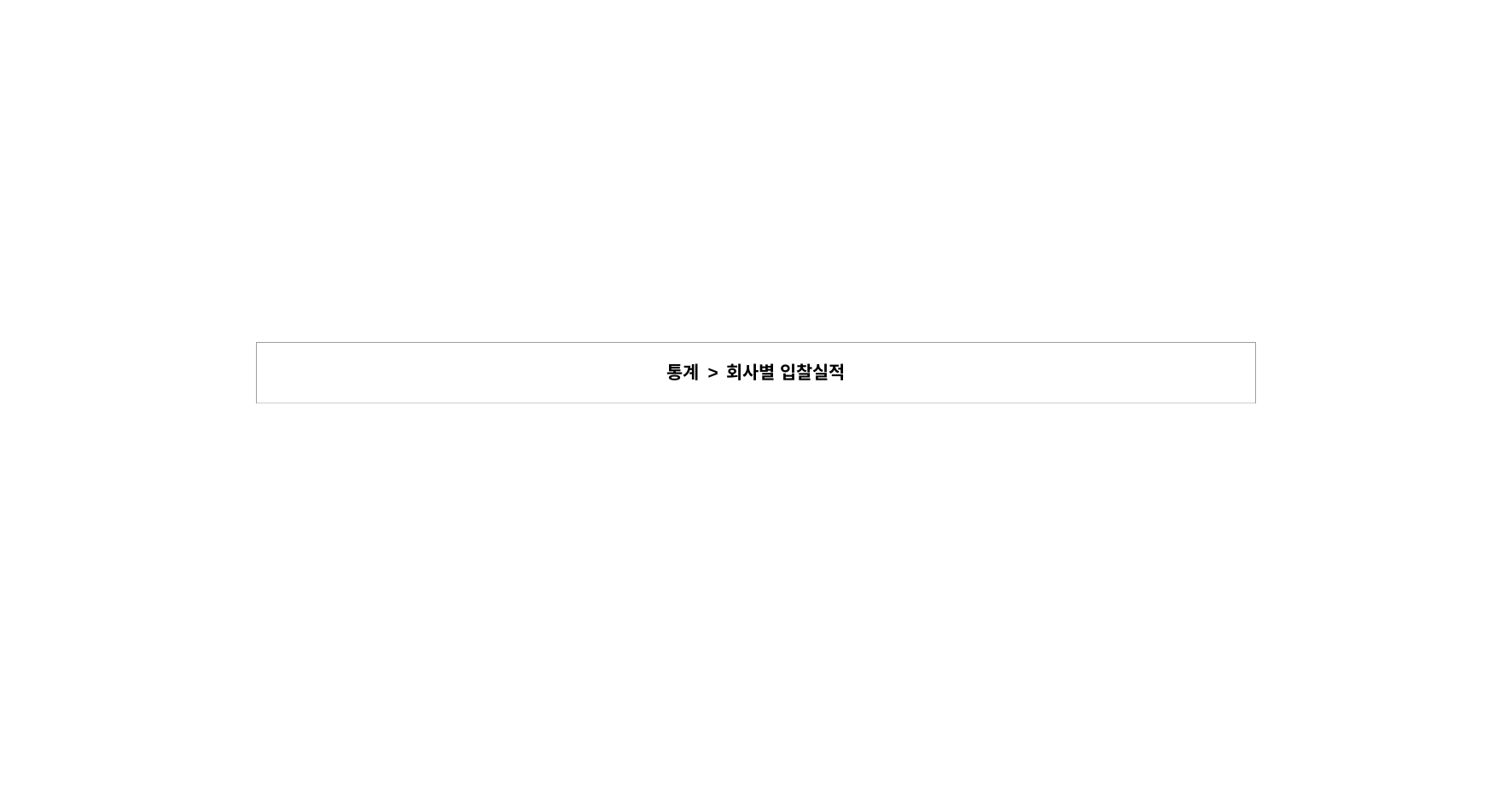

| 통계 > 회사별 입찰실적 |
| --- |